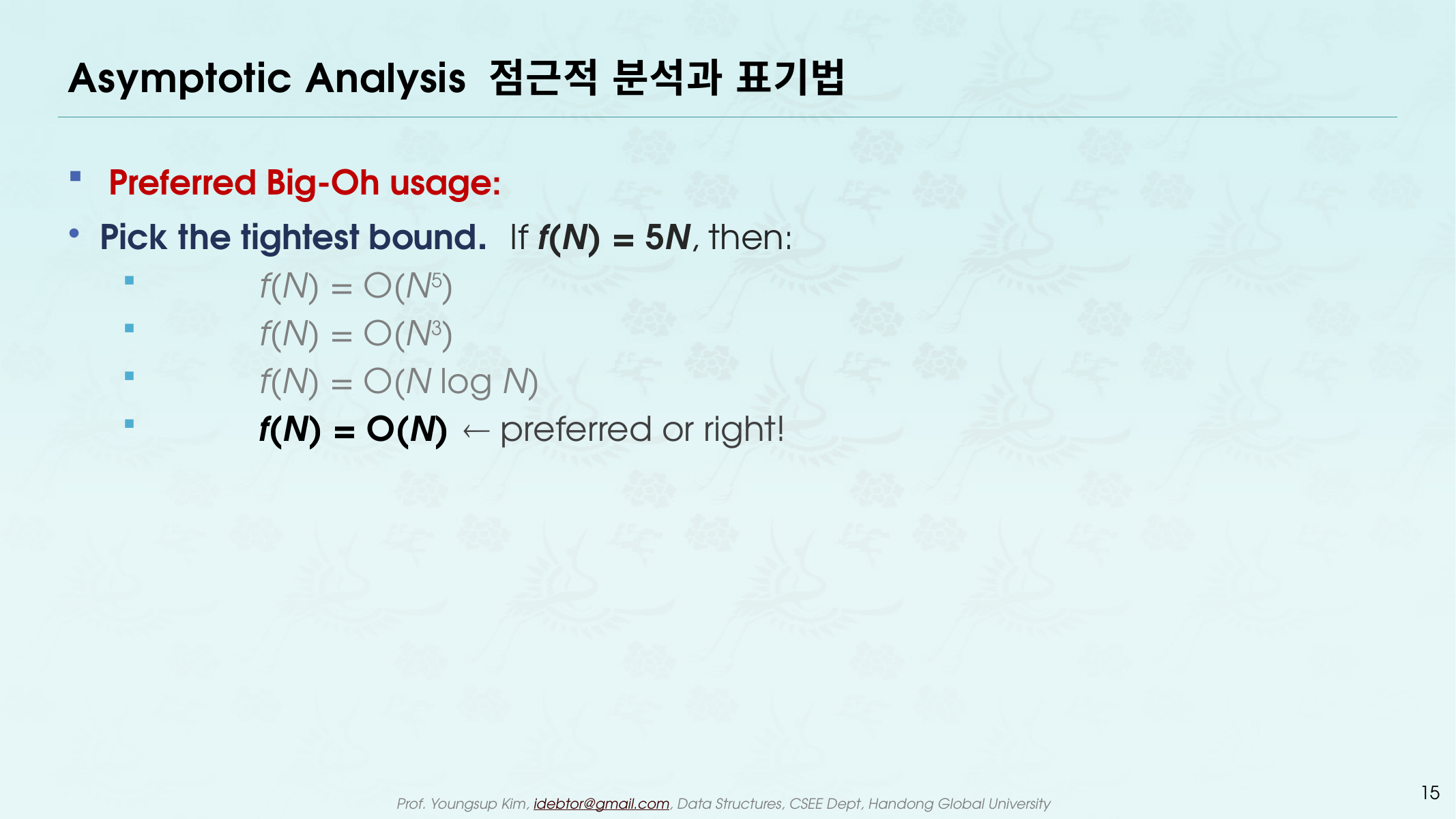

# Asymptotic Analysis 점근적 분석과 표기법
Preferred Big-Oh usage:
Pick the tightest bound.  If f(N) = 5N, then:
	f(N) = O(N5)
	f(N) = O(N3)
	f(N) = O(N log N)
	f(N) = O(N)	← preferred or right!
15